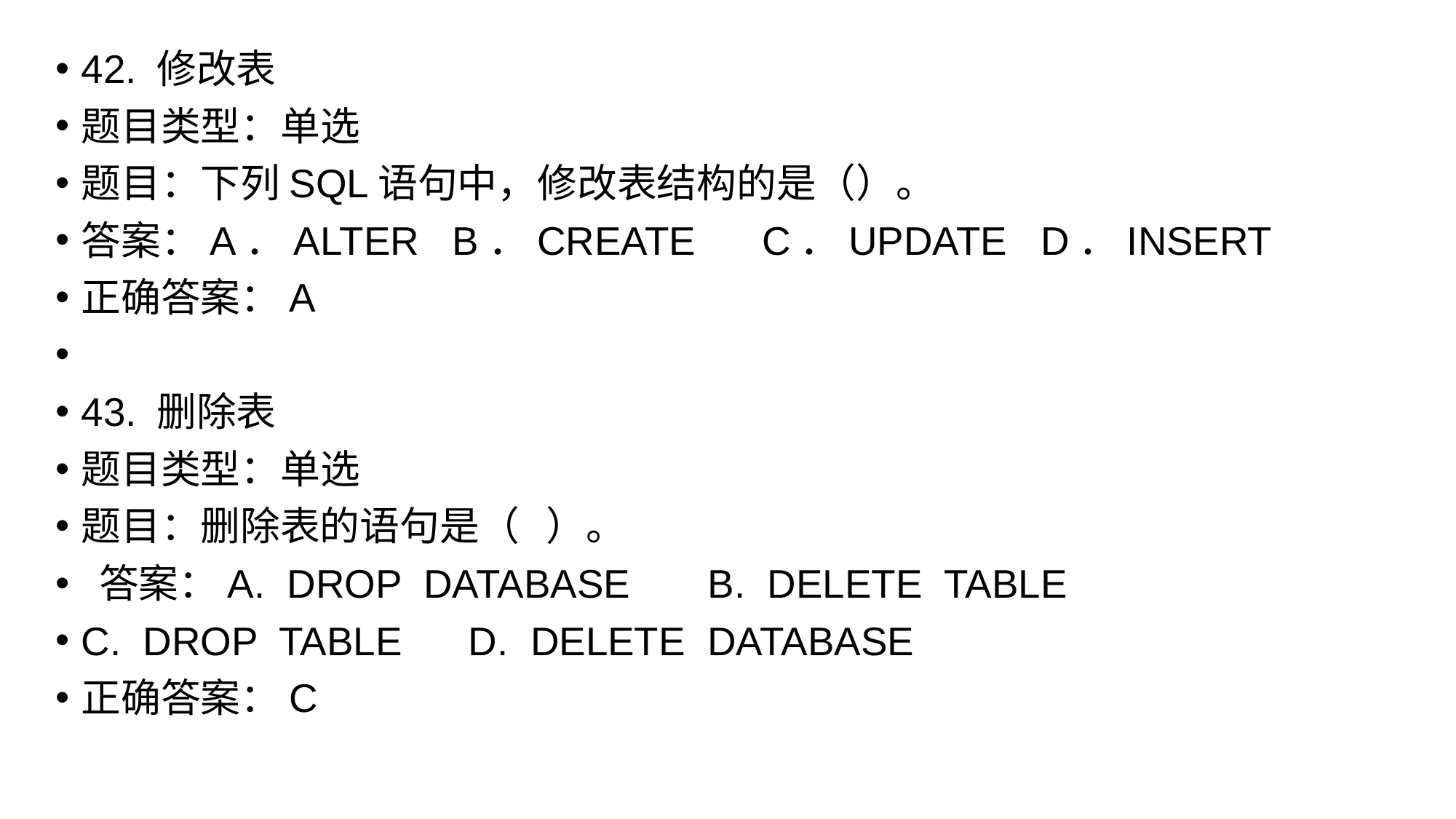

42. 修改表
题目类型：单选
题目：下列SQL语句中，修改表结构的是（）。
答案：A．ALTER   B．CREATE      C．UPDATE   D．INSERT
正确答案：A

43. 删除表
题目类型：单选
题目：删除表的语句是（   ）。
 答案：A.  DROP  DATABASE       B.  DELETE  TABLE
C.  DROP  TABLE      D.  DELETE  DATABASE
正确答案：C

#